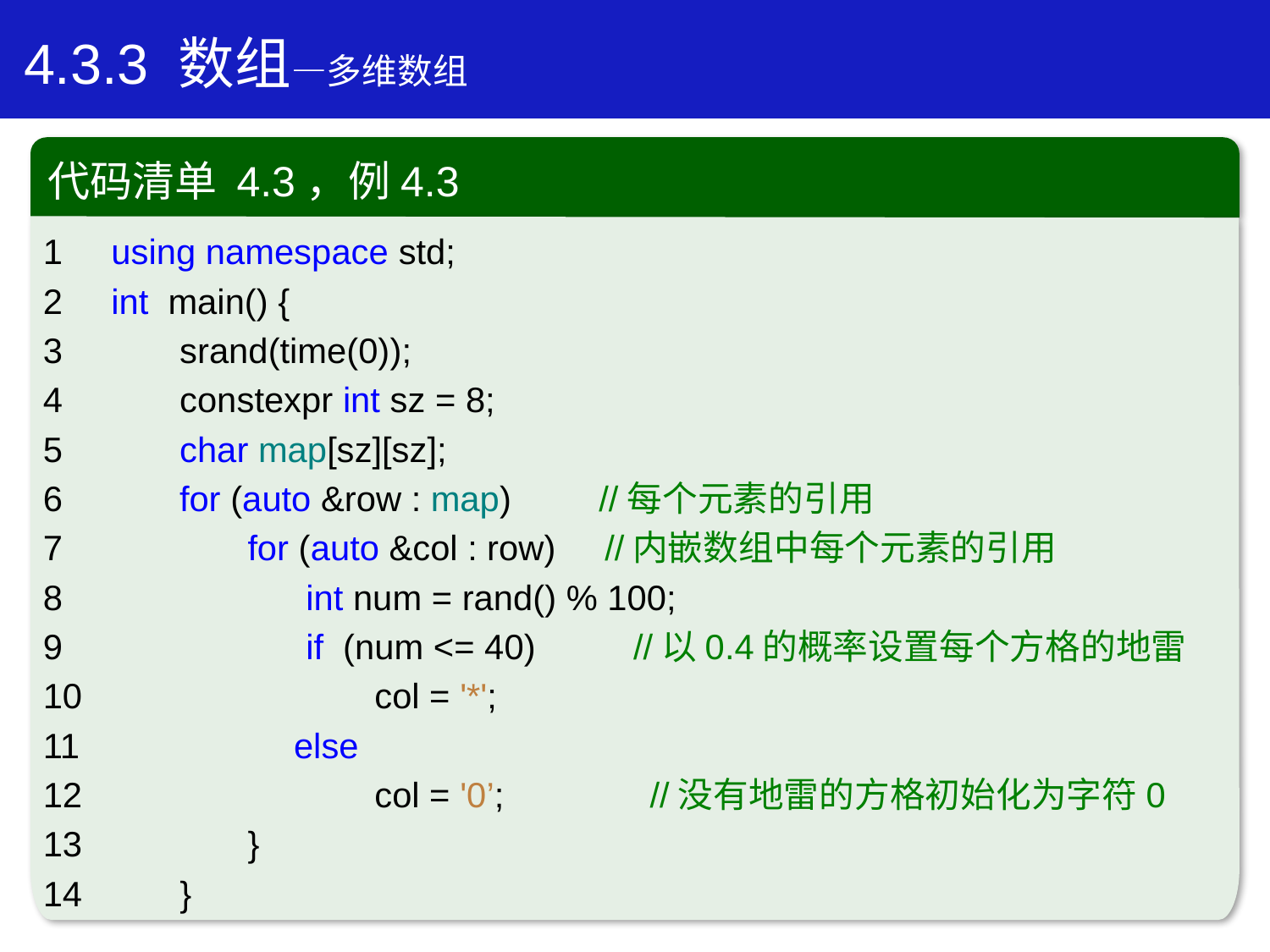

4.3.3 数组—多维数组
代码清单 4.3，例4.3
1     using namespace std;
2     int  main() {
3            srand(time(0));
4            constexpr int sz = 8;
5            char map[sz][sz];
6            for (auto &row : map)         //每个元素的引用
7                   for (auto &col : row)     //内嵌数组中每个元素的引用
8                         int num = rand() % 100;
9                         if  (num <= 40)          //以0.4的概率设置每个方格的地雷
10                              col = '*';
11                      else
12                              col = '0’;               //没有地雷的方格初始化为字符0
13                 }
14          }
67